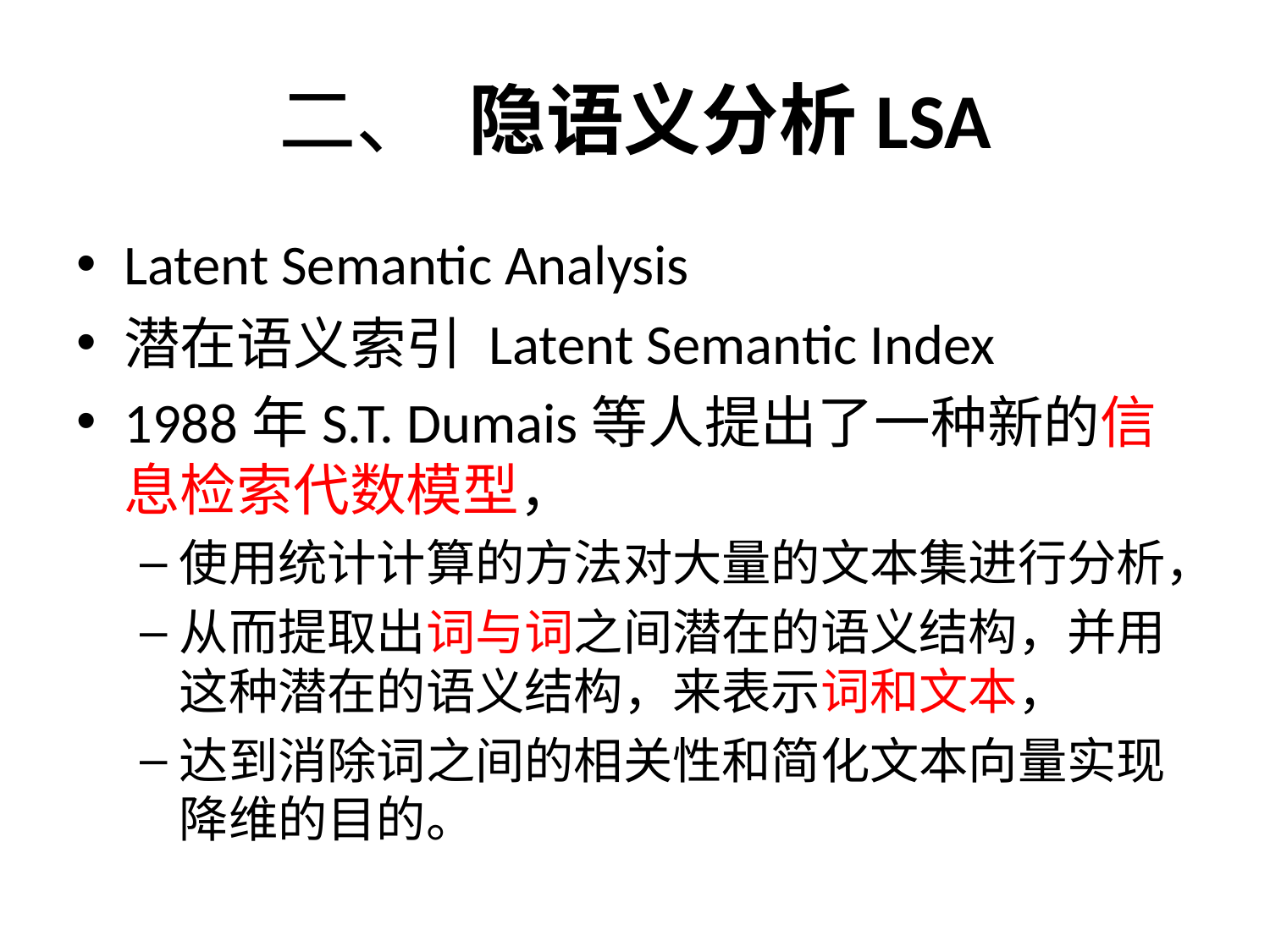

# 二、  隐语义分析LSA
Latent Semantic Analysis
潜在语义索引 Latent Semantic Index
1988年S.T. Dumais等人提出了一种新的信息检索代数模型，
使用统计计算的方法对大量的文本集进行分析，
从而提取出词与词之间潜在的语义结构，并用这种潜在的语义结构，来表示词和文本，
达到消除词之间的相关性和简化文本向量实现降维的目的。